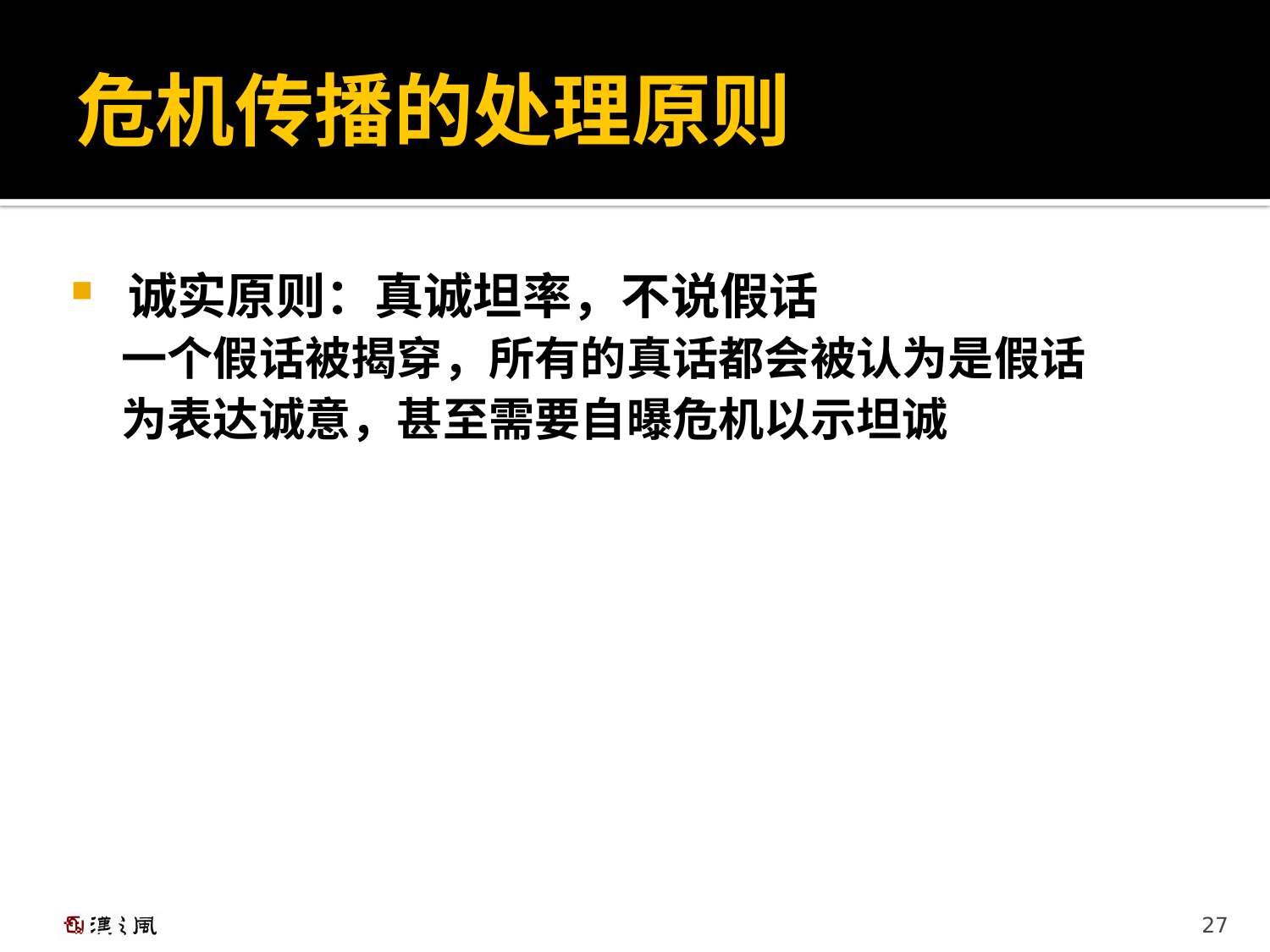

# 危机传播的处理原则
  诚实原则：真诚坦率，不说假话
一个假话被揭穿，所有的真话都会被认为是假话
为表达诚意，甚至需要自曝危机以示坦诚

27